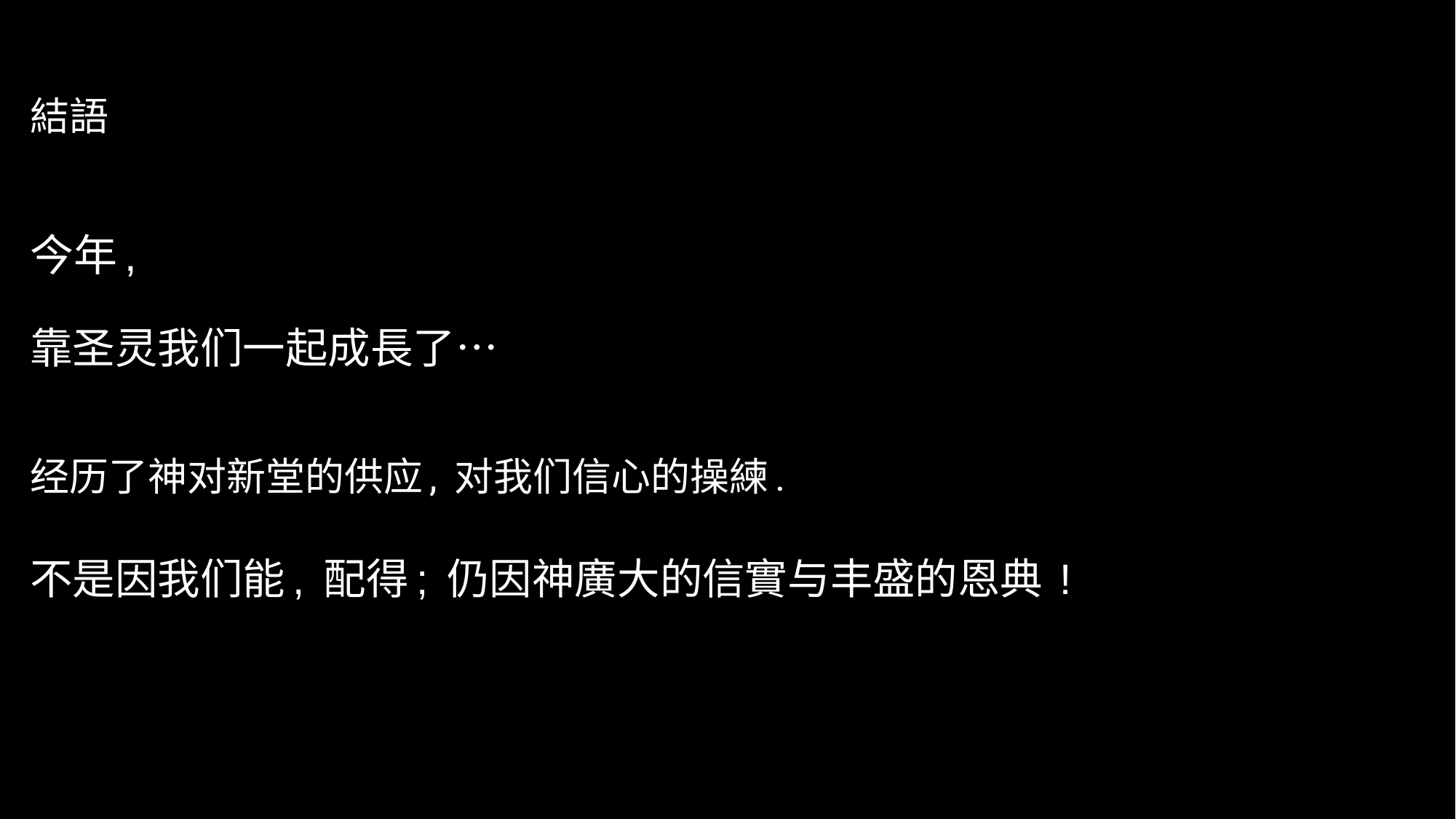

結語

今年,

靠圣灵我们一起成長了…

经历了神对新堂的供应, 对我们信心的操練.

不是因我们能, 配得; 仍因神廣大的信實与丰盛的恩典 !